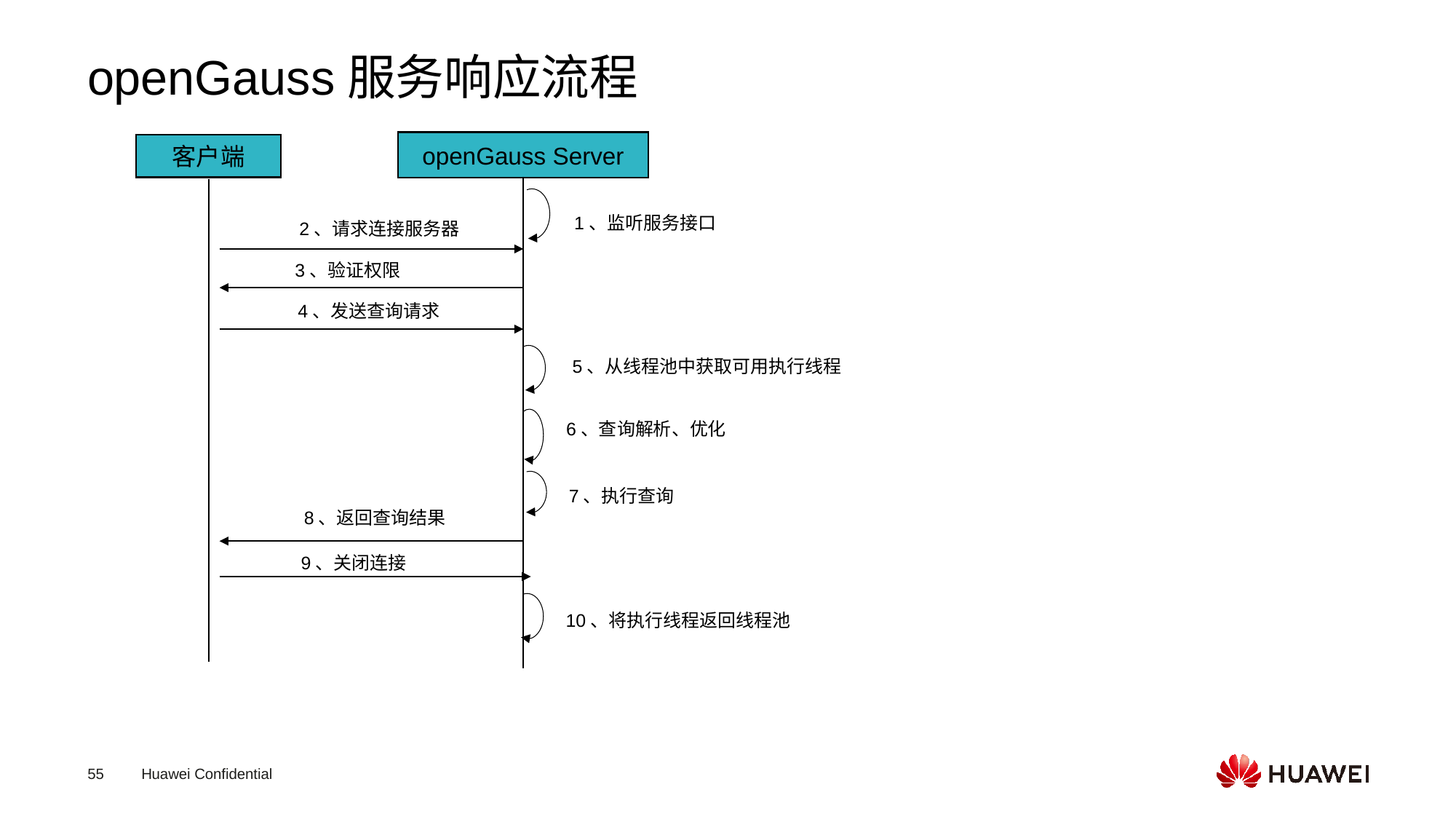

# openGauss服务响应流程
openGauss Server
客户端
1、监听服务接口
2、请求连接服务器
3、验证权限
4、发送查询请求
5、从线程池中获取可用执行线程
6、查询解析、优化
7、执行查询
8、返回查询结果
9、关闭连接
10、将执行线程返回线程池